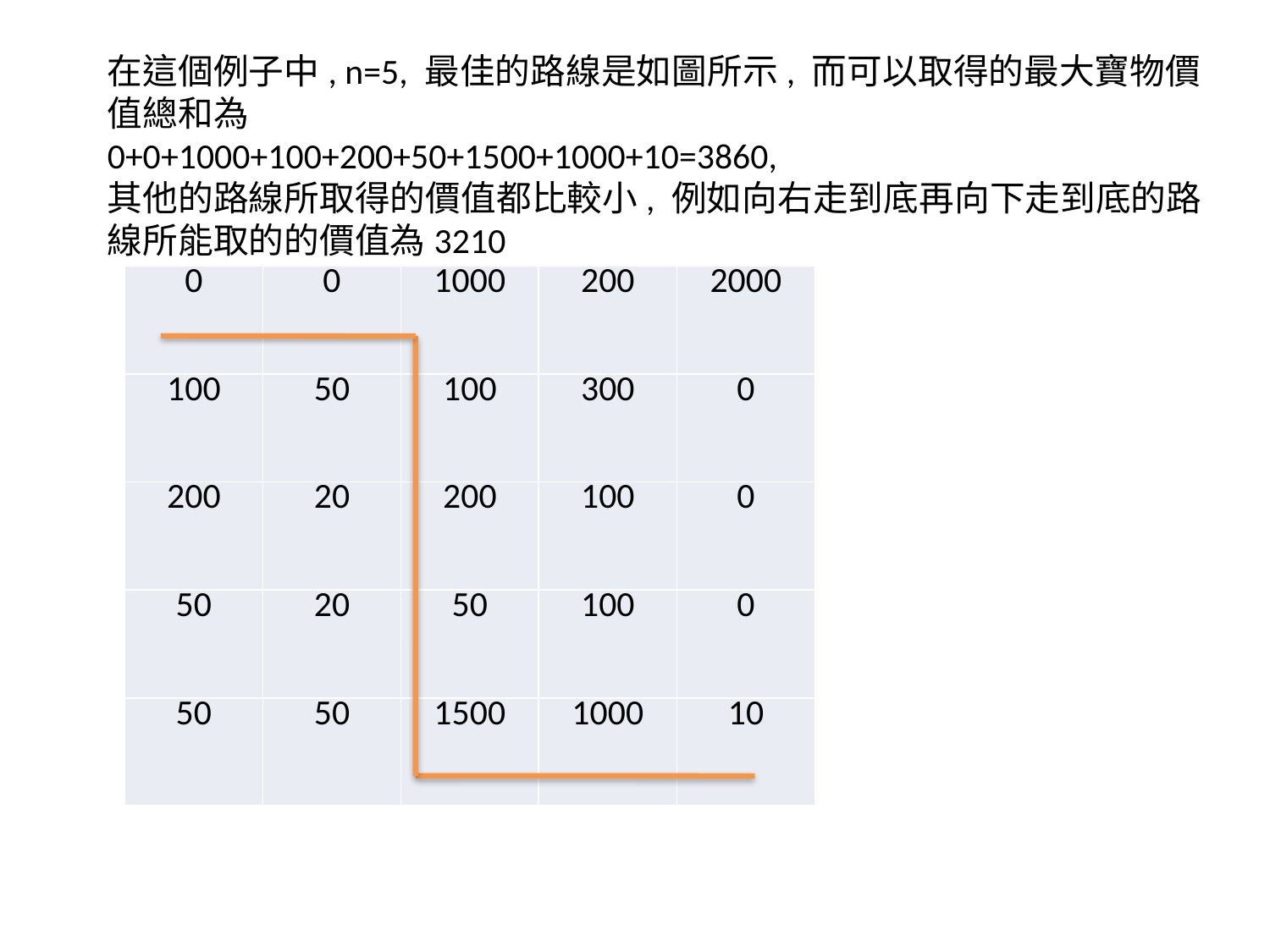

在這個例子中, n=5, 最佳的路線是如圖所示, 而可以取得的最大寶物價值總和為
0+0+1000+100+200+50+1500+1000+10=3860,
其他的路線所取得的價值都比較小, 例如向右走到底再向下走到底的路線所能取的的價值為3210

| 0 | 0 | 1000 | 200 | 2000 |
| --- | --- | --- | --- | --- |
| 100 | 50 | 100 | 300 | 0 |
| 200 | 20 | 200 | 100 | 0 |
| 50 | 20 | 50 | 100 | 0 |
| 50 | 50 | 1500 | 1000 | 10 |